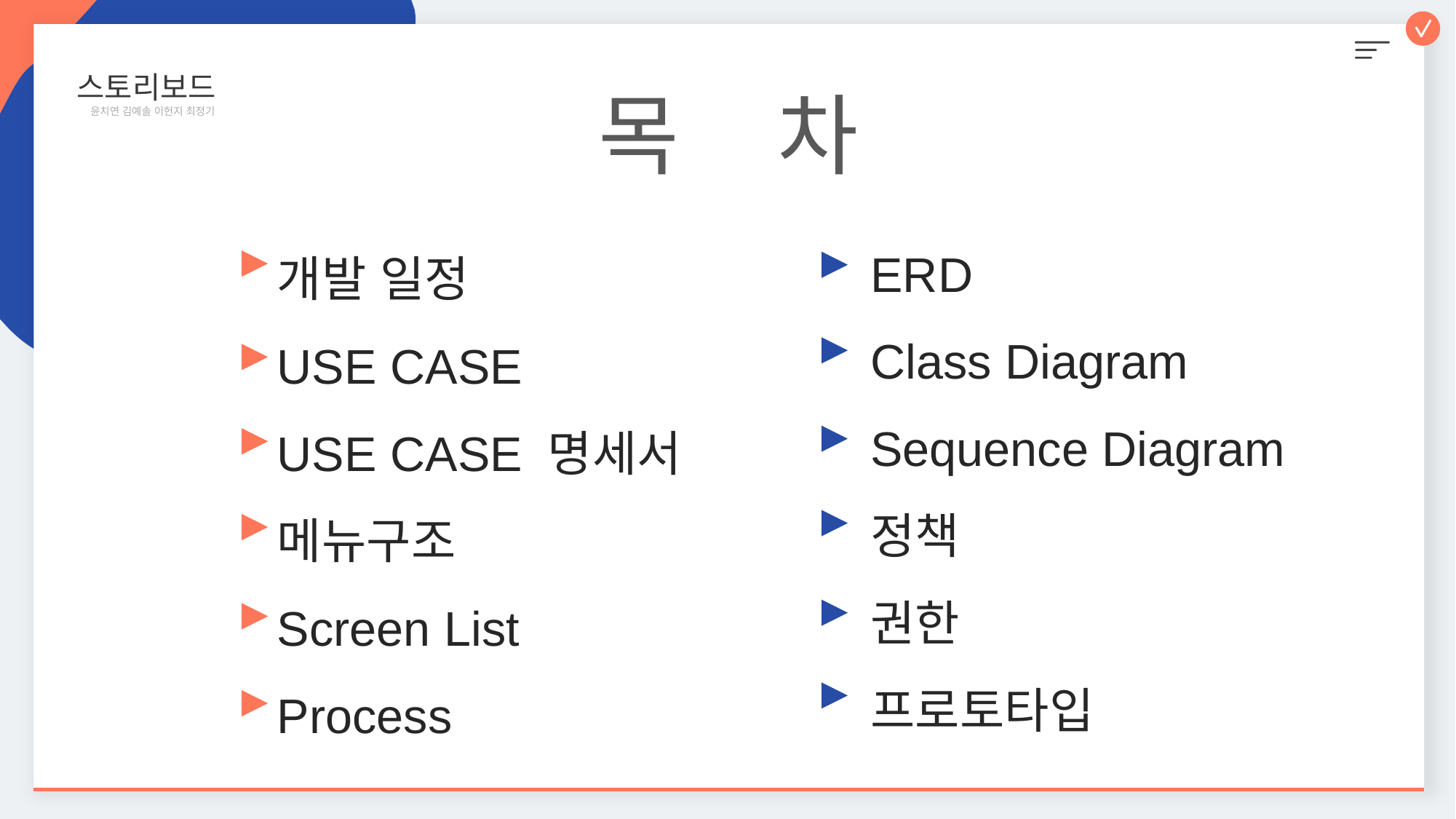

스토리보드
    윤치연 김예솔 이헌지 최정기

목    차
ERD
Class Diagram
Sequence Diagram
정책
권한
프로토타입
개발 일정
USE CASE
USE CASE 명세서
메뉴구조
Screen List
Process